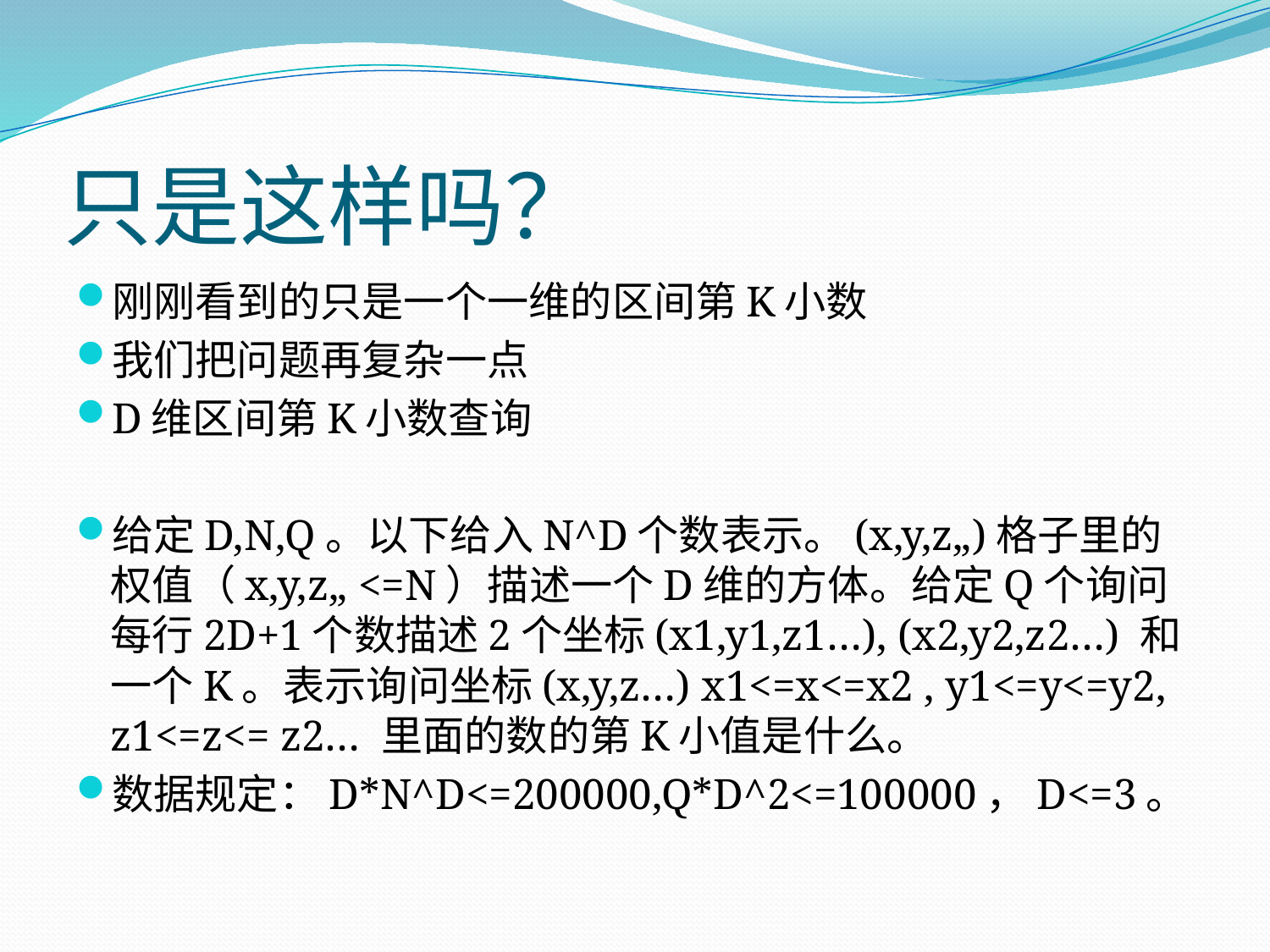

# 只是这样吗？
刚刚看到的只是一个一维的区间第K小数
我们把问题再复杂一点
D维区间第K小数查询

给定D,N,Q。以下给入N^D个数表示。(x,y,z„)格子里的权值（x,y,z„ <=N）描述一个D维的方体。给定Q个询问每行2D+1个数描述2个坐标(x1,y1,z1…), (x2,y2,z2…) 和一个K。表示询问坐标(x,y,z…) x1<=x<=x2 , y1<=y<=y2, z1<=z<= z2… 里面的数的第K小值是什么。
数据规定：D*N^D<=200000,Q*D^2<=100000，D<=3。